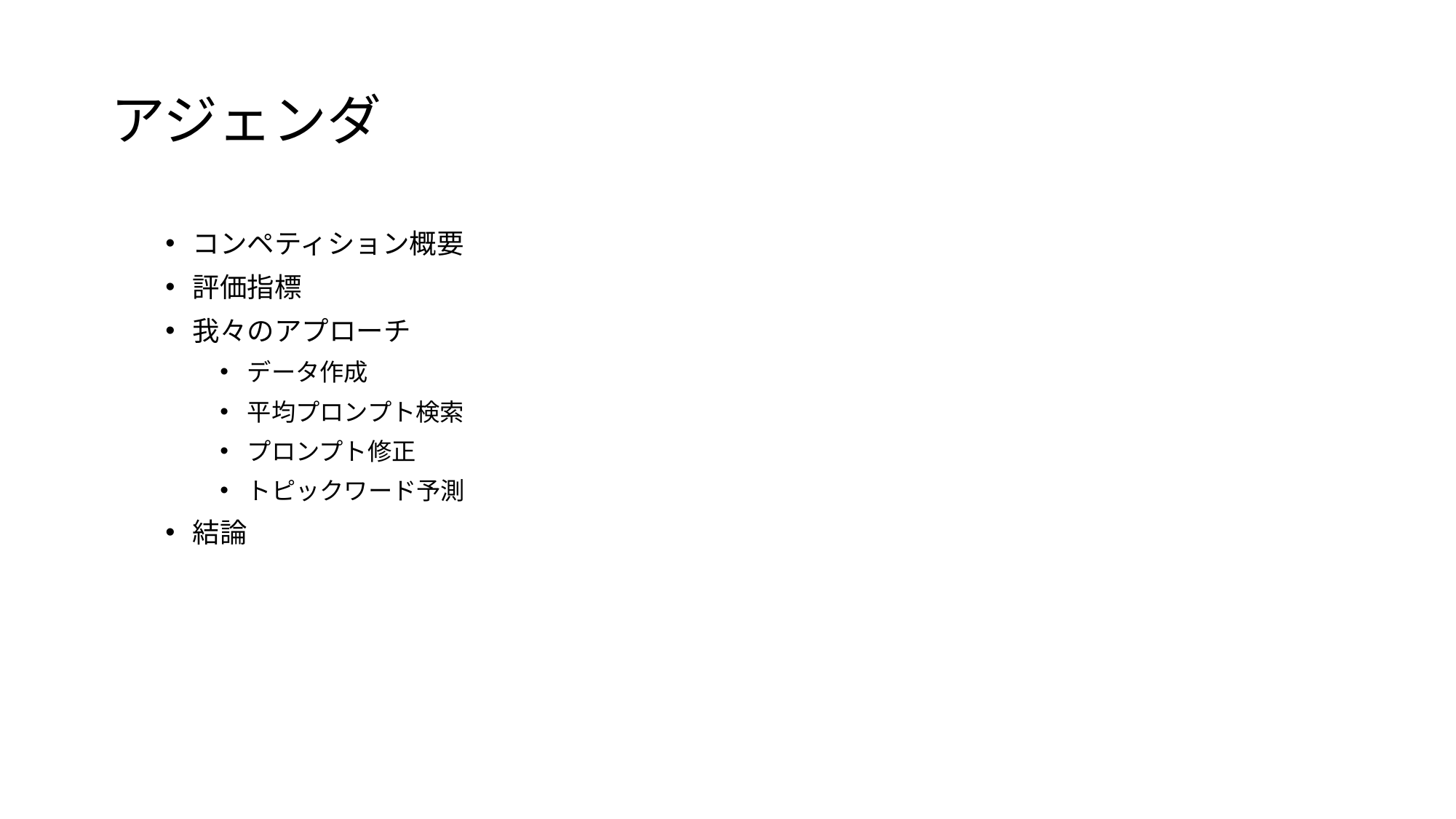

# アジェンダ
コンペティション概要
評価指標
我々のアプローチ
データ作成
平均プロンプト検索
プロンプト修正
トピックワード予測
結論